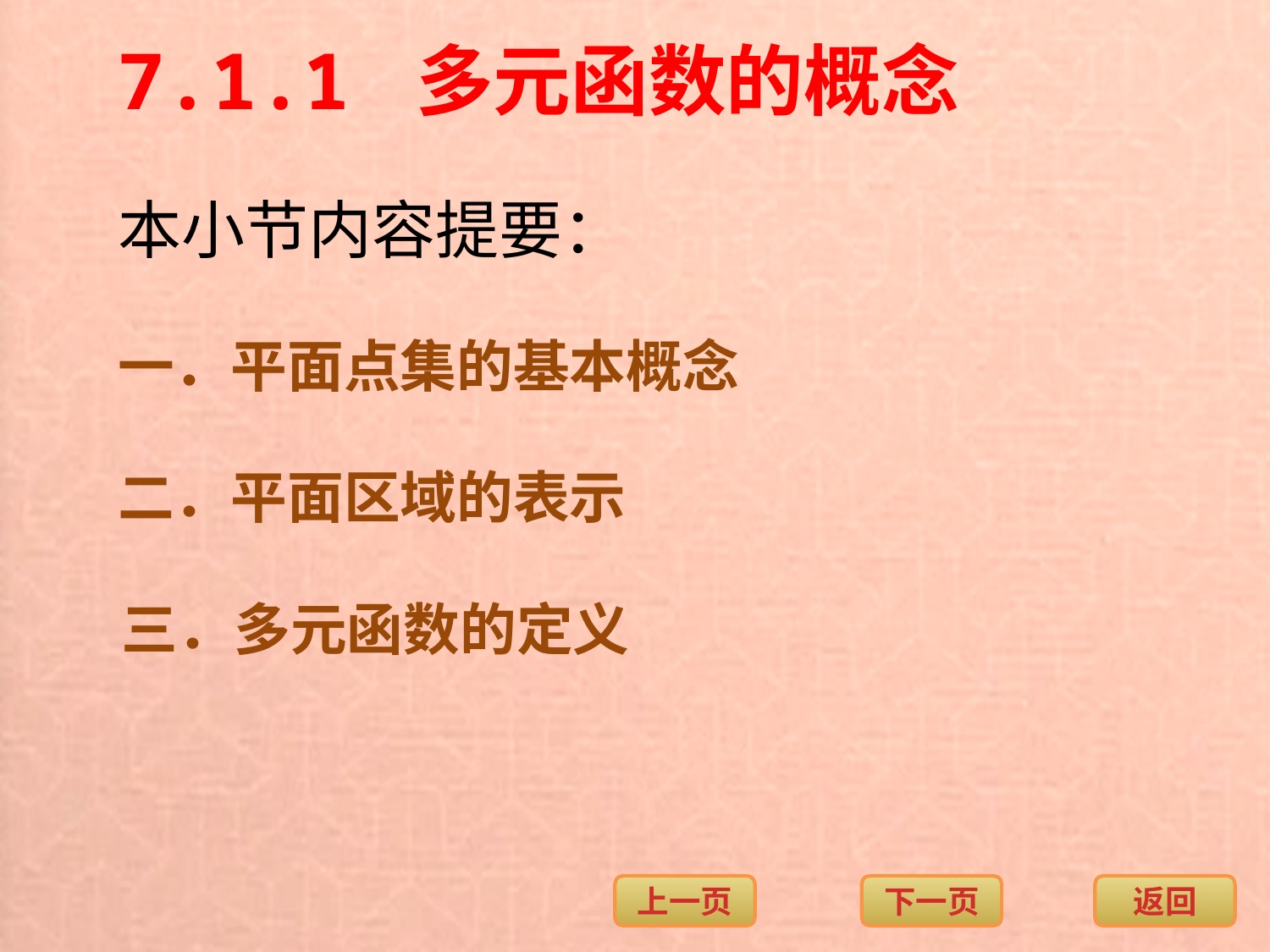

7.1.1 多元函数的概念
本小节内容提要：
一．平面点集的基本概念
二．平面区域的表示
三．多元函数的定义